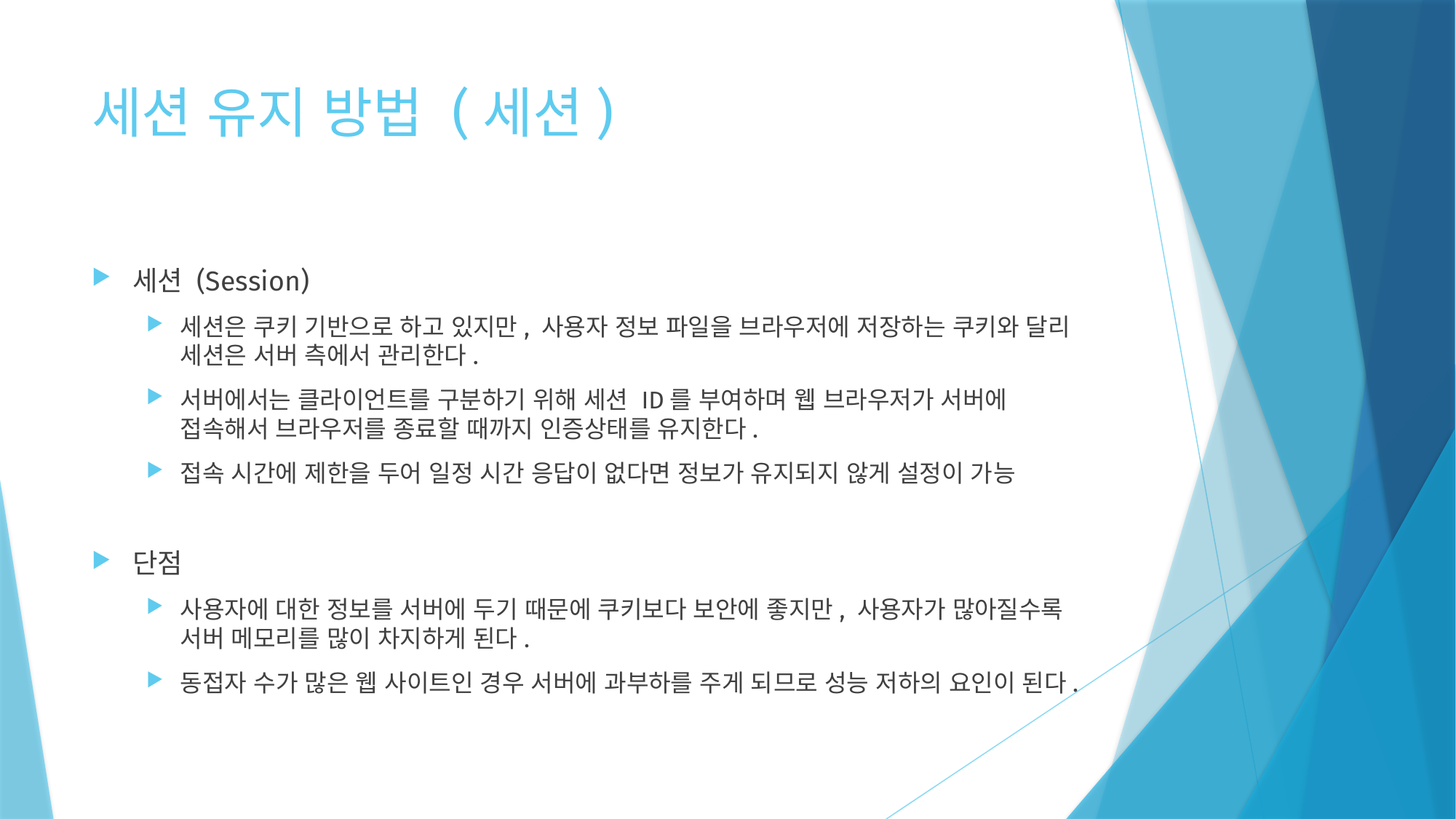

# 세션 유지 방법 (세션)
세션 (Session)
세션은 쿠키 기반으로 하고 있지만, 사용자 정보 파일을 브라우저에 저장하는 쿠키와 달리 세션은 서버 측에서 관리한다.
서버에서는 클라이언트를 구분하기 위해 세션 ID를 부여하며 웹 브라우저가 서버에 접속해서 브라우저를 종료할 때까지 인증상태를 유지한다.
접속 시간에 제한을 두어 일정 시간 응답이 없다면 정보가 유지되지 않게 설정이 가능

단점
사용자에 대한 정보를 서버에 두기 때문에 쿠키보다 보안에 좋지만, 사용자가 많아질수록 서버 메모리를 많이 차지하게 된다.
동접자 수가 많은 웹 사이트인 경우 서버에 과부하를 주게 되므로 성능 저하의 요인이 된다.